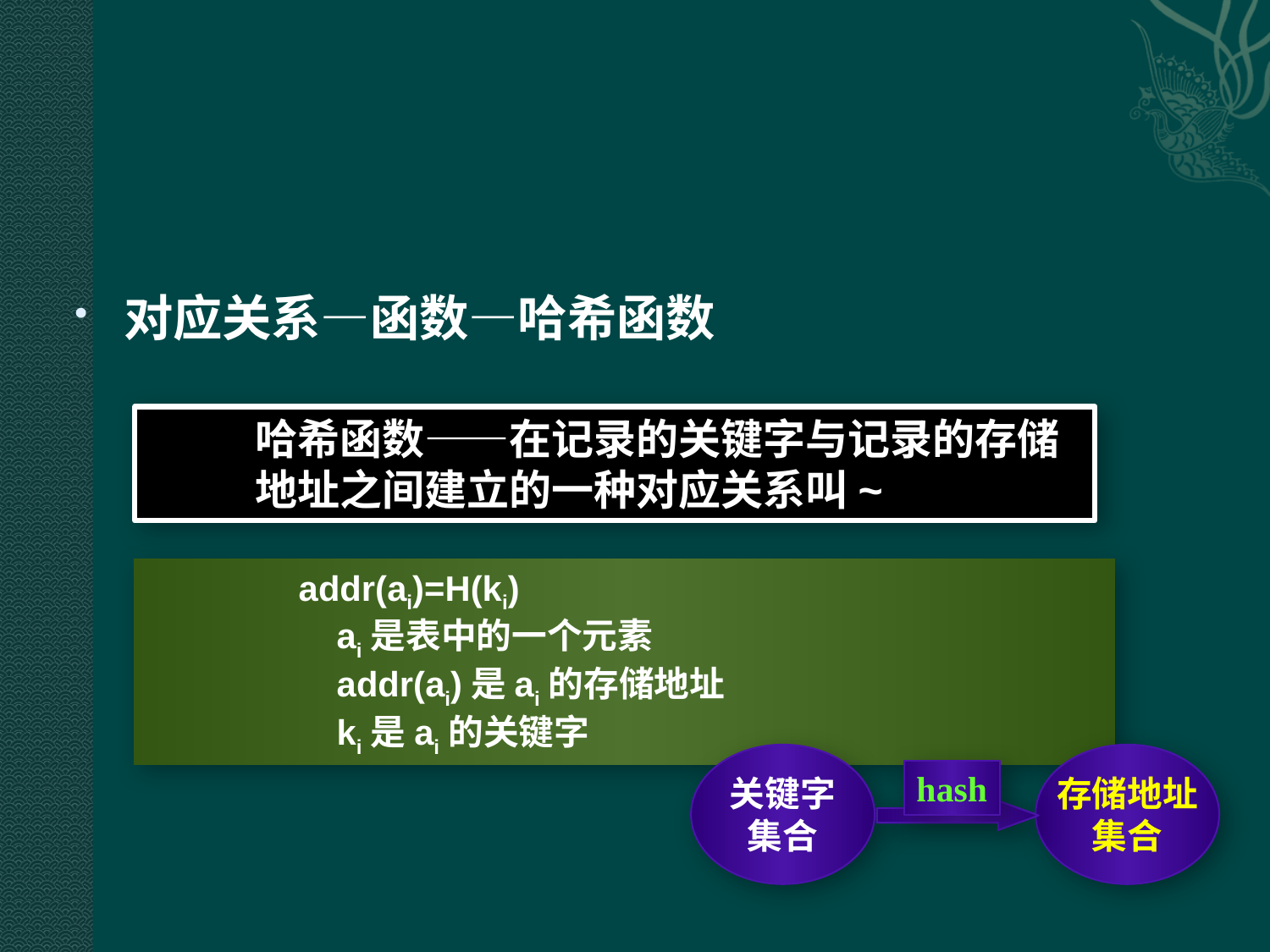

#
对应关系—函数—哈希函数
哈希函数——在记录的关键字与记录的存储地址之间建立的一种对应关系叫~
addr(ai)=H(ki)
ai是表中的一个元素
addr(ai)是ai的存储地址
ki是ai的关键字
关键字
集合
存储地址
集合
hash